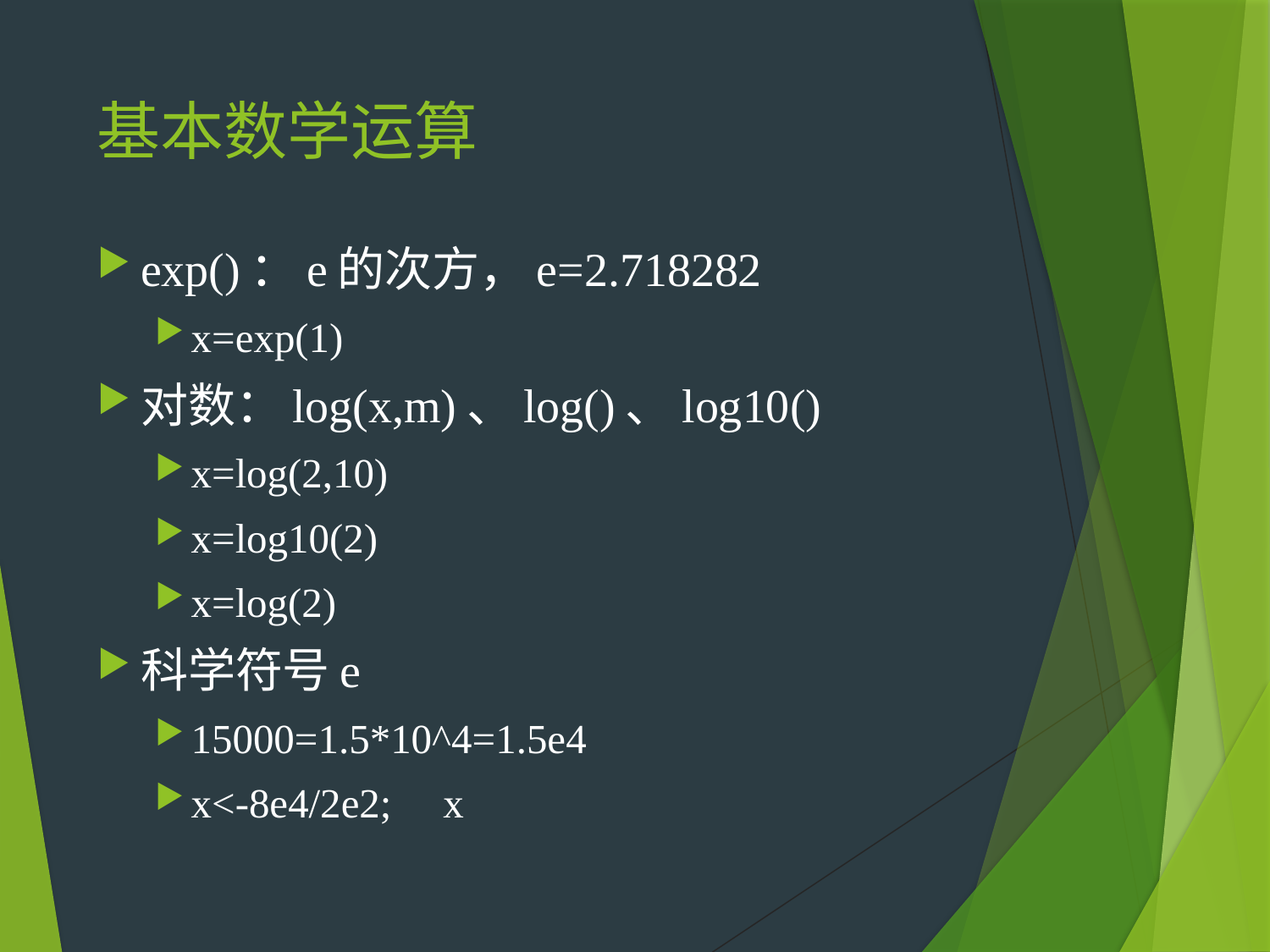

# 基本数学运算
exp()：e的次方，e=2.718282
x=exp(1)
对数：log(x,m)、log()、log10()
x=log(2,10)
x=log10(2)
x=log(2)
科学符号e
15000=1.5*10^4=1.5e4
x<-8e4/2e2;     x